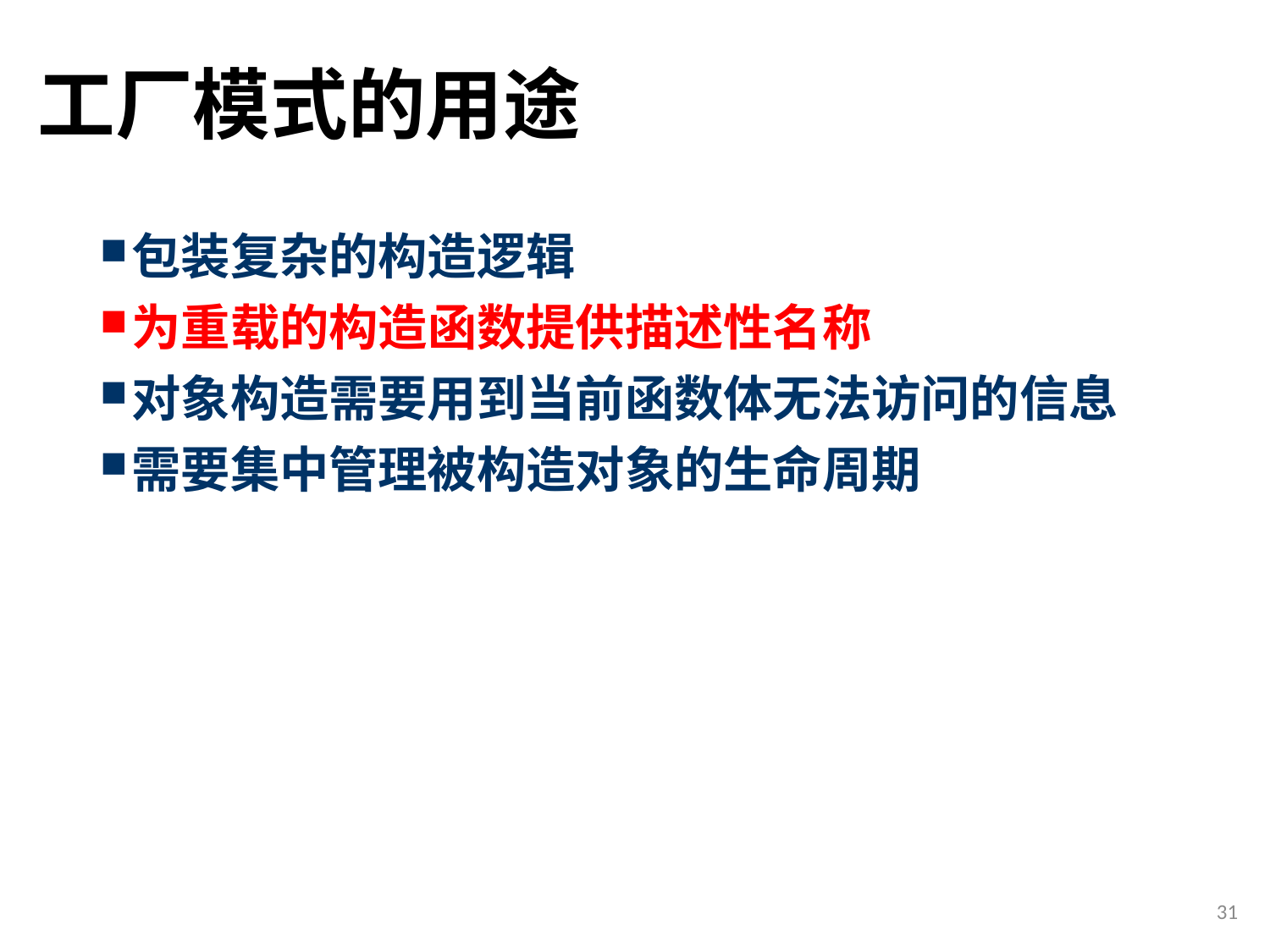

# 工厂模式的用途
包装复杂的构造逻辑
为重载的构造函数提供描述性名称
对象构造需要用到当前函数体无法访问的信息
需要集中管理被构造对象的生命周期
31